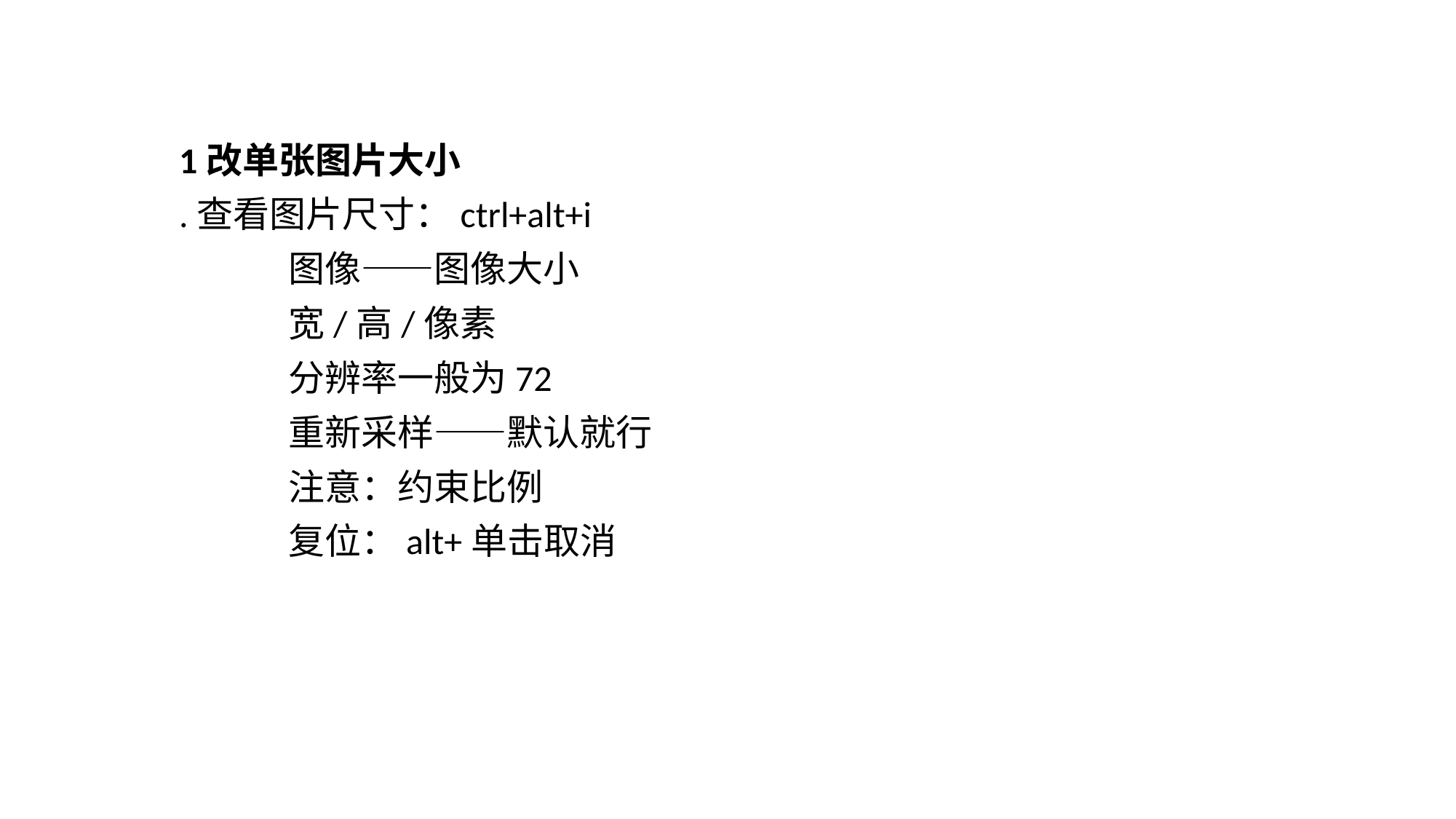

1改单张图片大小
.查看图片尺寸：ctrl+alt+i
	图像——图像大小
	宽/高/像素
	分辨率一般为72
	重新采样——默认就行
	注意：约束比例
	复位：alt+单击取消